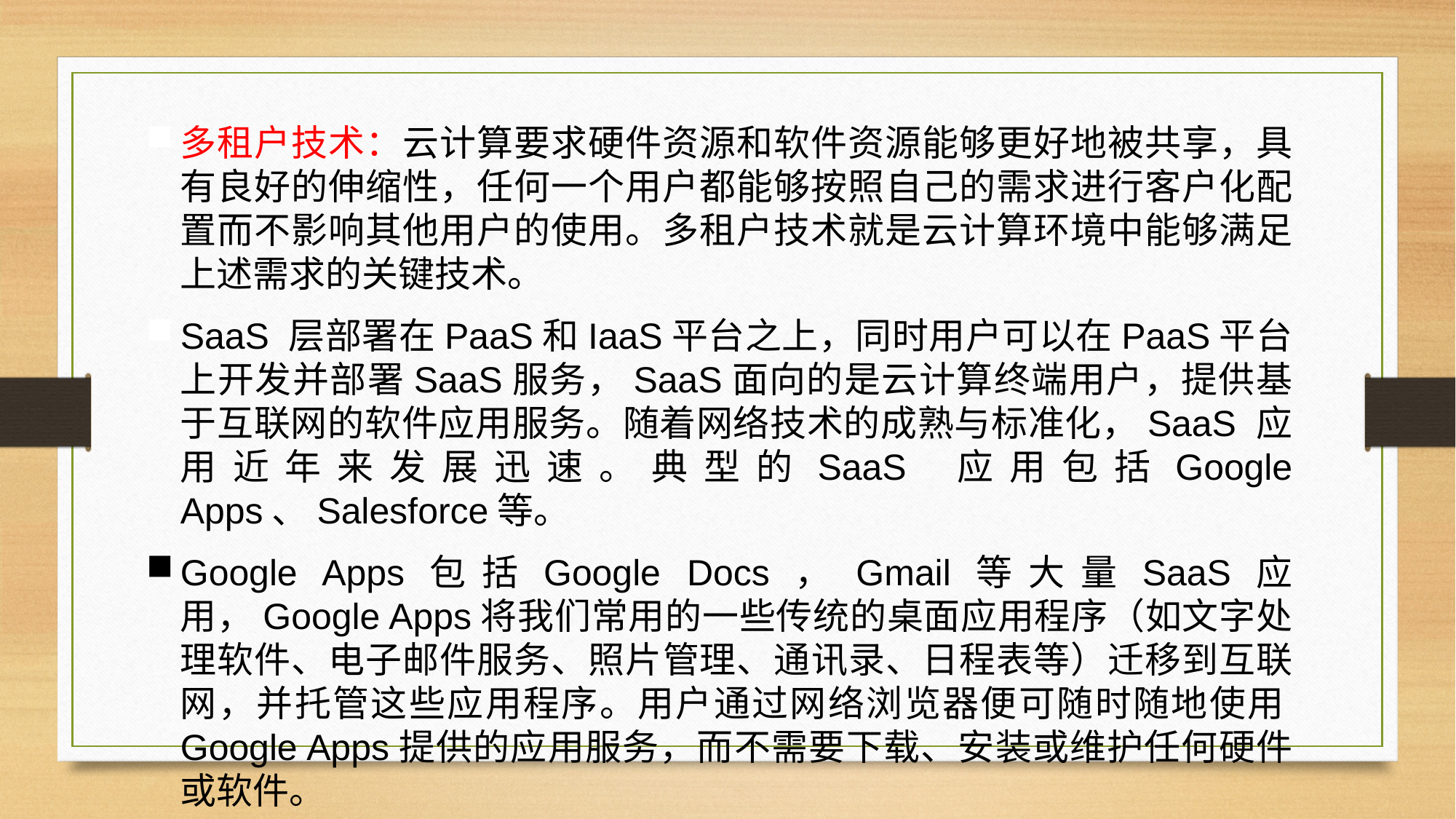

多租户技术：云计算要求硬件资源和软件资源能够更好地被共享，具有良好的伸缩性，任何一个用户都能够按照自己的需求进行客户化配置而不影响其他用户的使用。多租户技术就是云计算环境中能够满足上述需求的关键技术。
SaaS 层部署在PaaS和IaaS平台之上，同时用户可以在PaaS平台上开发并部署SaaS服务，SaaS面向的是云计算终端用户，提供基于互联网的软件应用服务。随着网络技术的成熟与标准化，SaaS 应用近年来发展迅速。典型的SaaS 应用包括Google Apps、Salesforce等。
Google Apps包括Google Docs，Gmail等大量SaaS应用，Google Apps将我们常用的一些传统的桌面应用程序（如文字处理软件、电子邮件服务、照片管理、通讯录、日程表等）迁移到互联网，并托管这些应用程序。用户通过网络浏览器便可随时随地使用Google Apps提供的应用服务，而不需要下载、安装或维护任何硬件或软件。